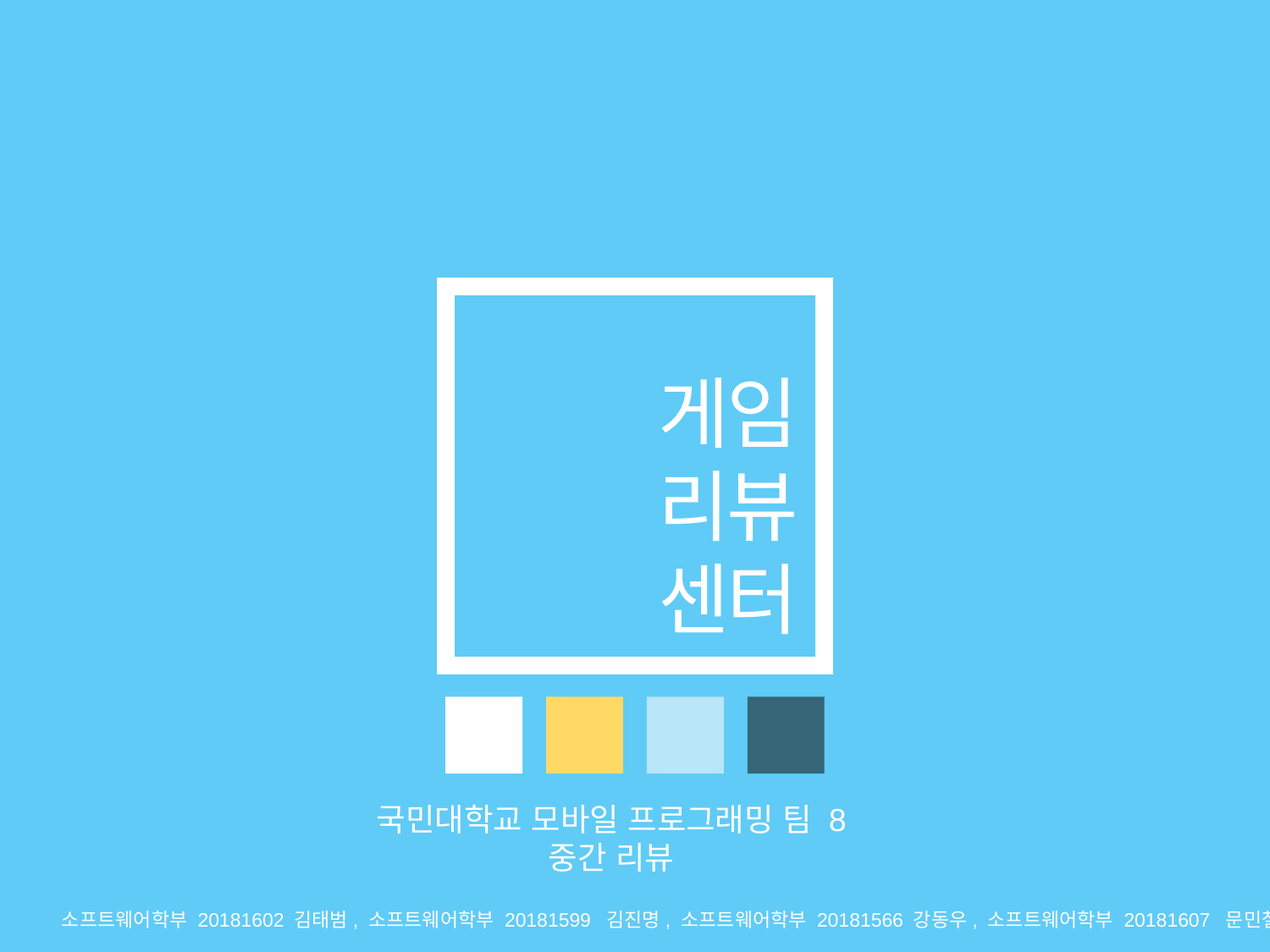

게임
리뷰
센터

국민대학교 모바일 프로그래밍 팀 8
중간 리뷰
소프트웨어학부 20181602 김태범, 소프트웨어학부 20181599  김진명, 소프트웨어학부 20181566 강동우, 소프트웨어학부 20181607  문민철